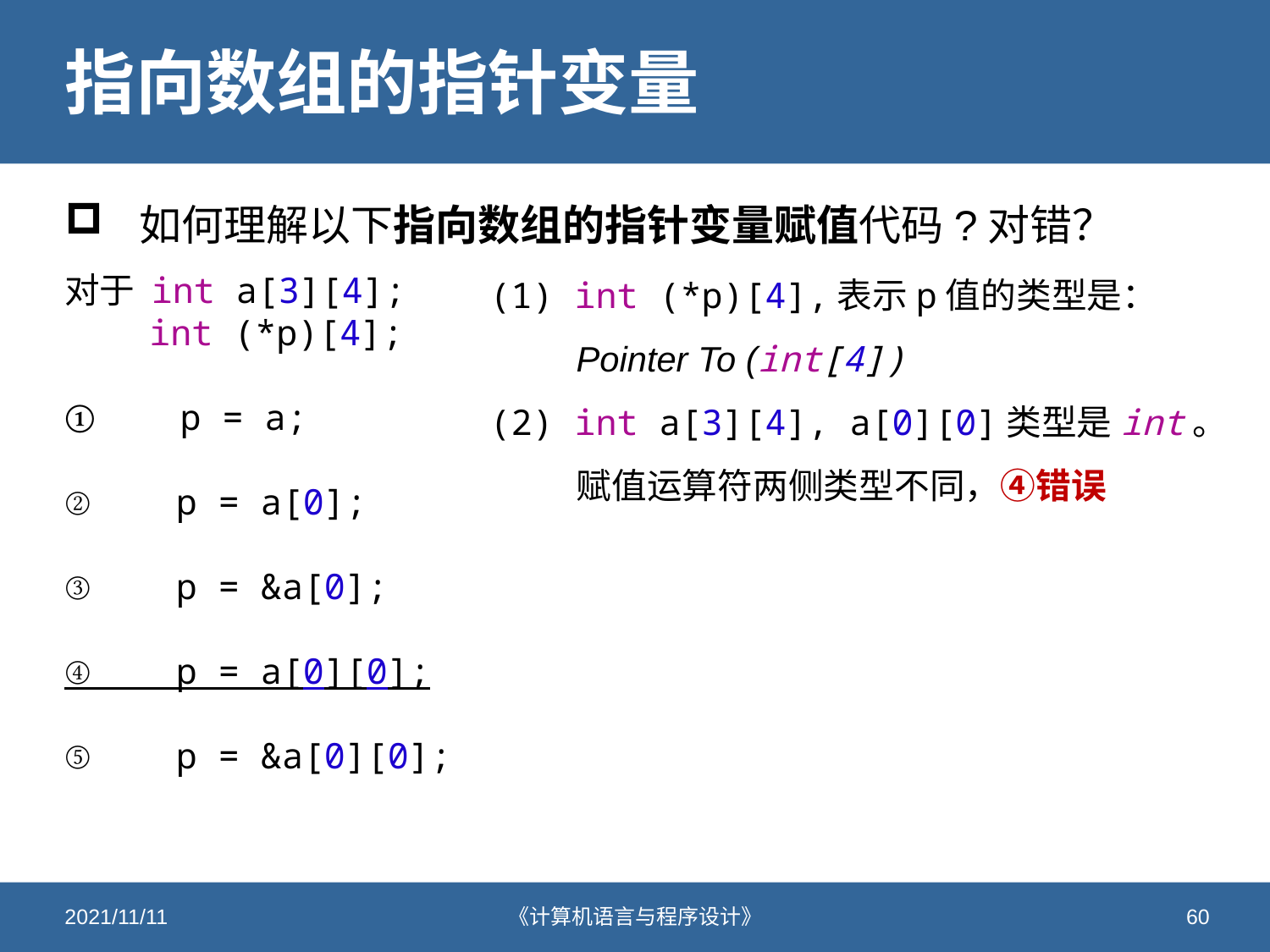

# 指向数组的指针变量
如何理解以下指向数组的指针变量赋值代码?对错？
(1) int (*p)[4],表示p值的类型是：Pointer To (int[4])
(2) int a[3][4], a[0][0]类型是int。赋值运算符两侧类型不同，④错误
对于 int a[3][4];
    int (*p)[4];

①    p = a;

②    p = a[0];

③    p = &a[0];

④    p = a[0][0];

⑤    p = &a[0][0];
2021/11/11
《计算机语言与程序设计》
60